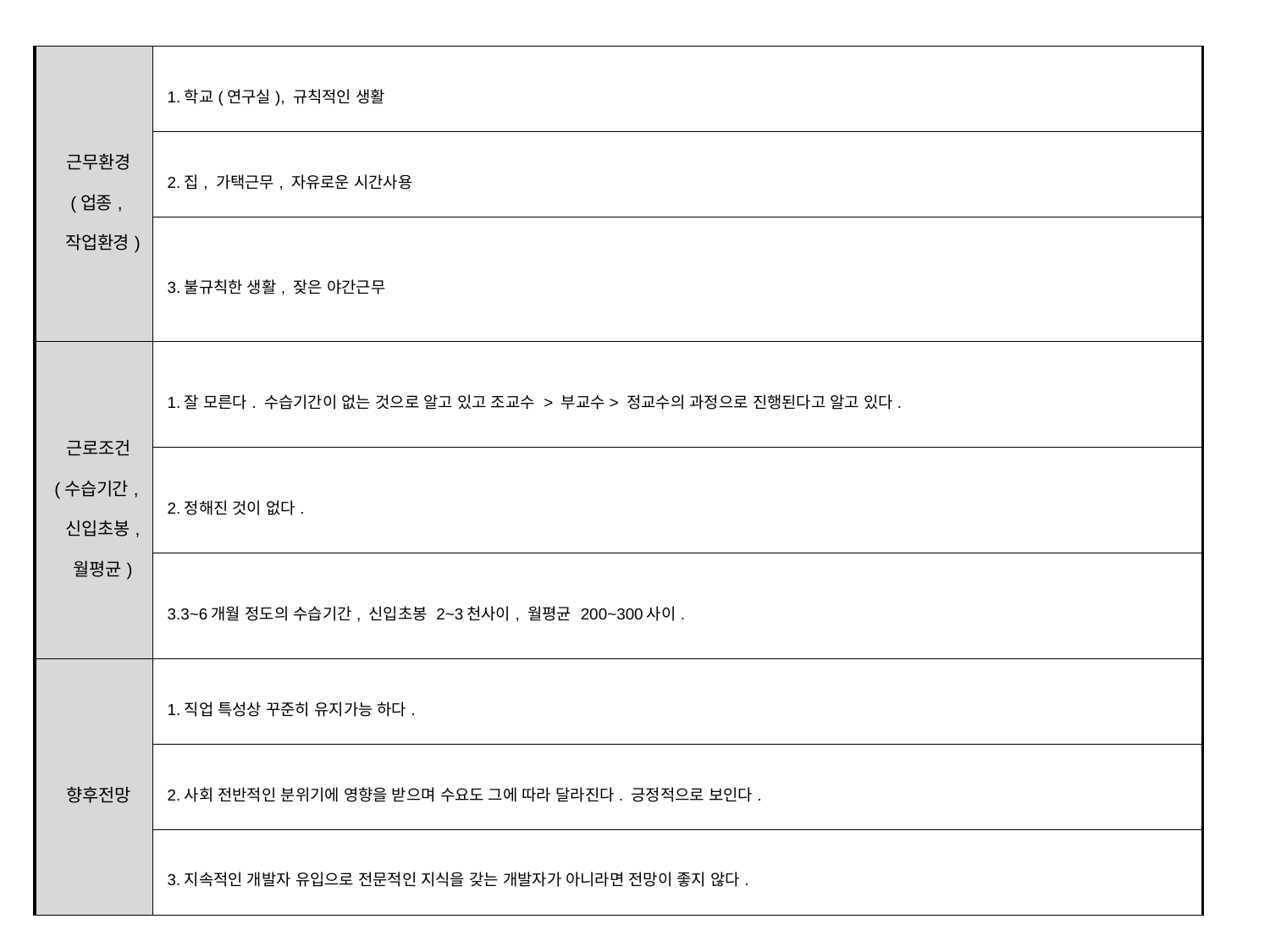

| 근무환경 (업종,작업환경) | 1.학교(연구실), 규칙적인 생활 |
| --- | --- |
|  | 2.집, 가택근무, 자유로운 시간사용 |
|  | 3.불규칙한 생활, 잦은 야간근무 |
| 근로조건 (수습기간,신입초봉, 월평균) | 1.잘 모른다. 수습기간이 없는 것으로 알고 있고 조교수 > 부교수> 정교수의 과정으로 진행된다고 알고 있다. |
|  | 2.정해진 것이 없다. |
|  | 3.3~6개월 정도의 수습기간, 신입초봉 2~3천사이, 월평균 200~300사이. |
| 향후전망 | 1.직업 특성상 꾸준히 유지가능 하다. |
|  | 2.사회 전반적인 분위기에 영향을 받으며 수요도 그에 따라 달라진다. 긍정적으로 보인다. |
|  | 3.지속적인 개발자 유입으로 전문적인 지식을 갖는 개발자가 아니라면 전망이 좋지 않다. |